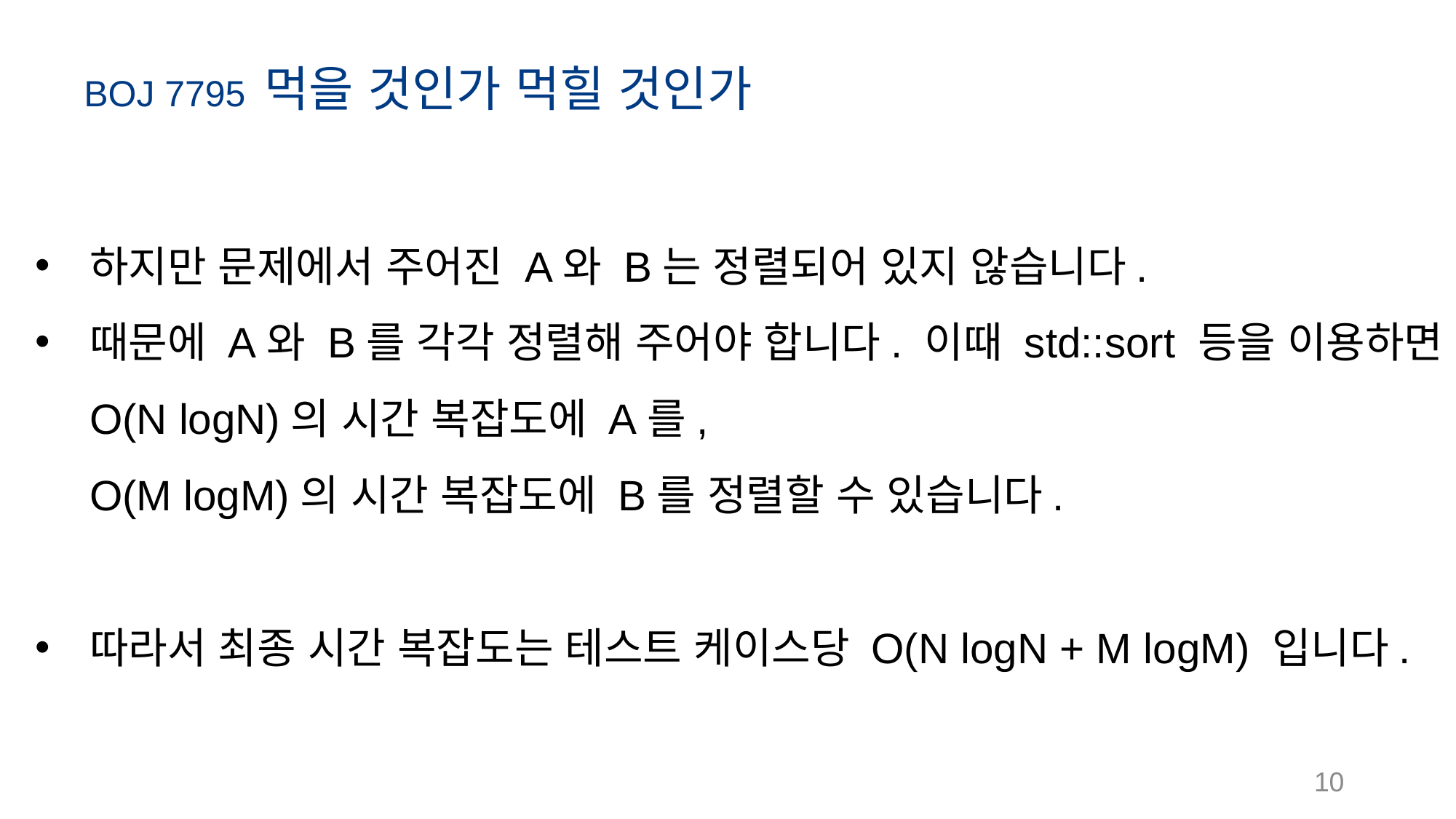

BOJ 7795 먹을 것인가 먹힐 것인가
하지만 문제에서 주어진 A와 B는 정렬되어 있지 않습니다.
때문에 A와 B를 각각 정렬해 주어야 합니다. 이때 std::sort 등을 이용하면
O(N logN)의 시간 복잡도에 A를,
O(M logM)의 시간 복잡도에 B를 정렬할 수 있습니다.

따라서 최종 시간 복잡도는 테스트 케이스당 O(N logN + M logM) 입니다.
10